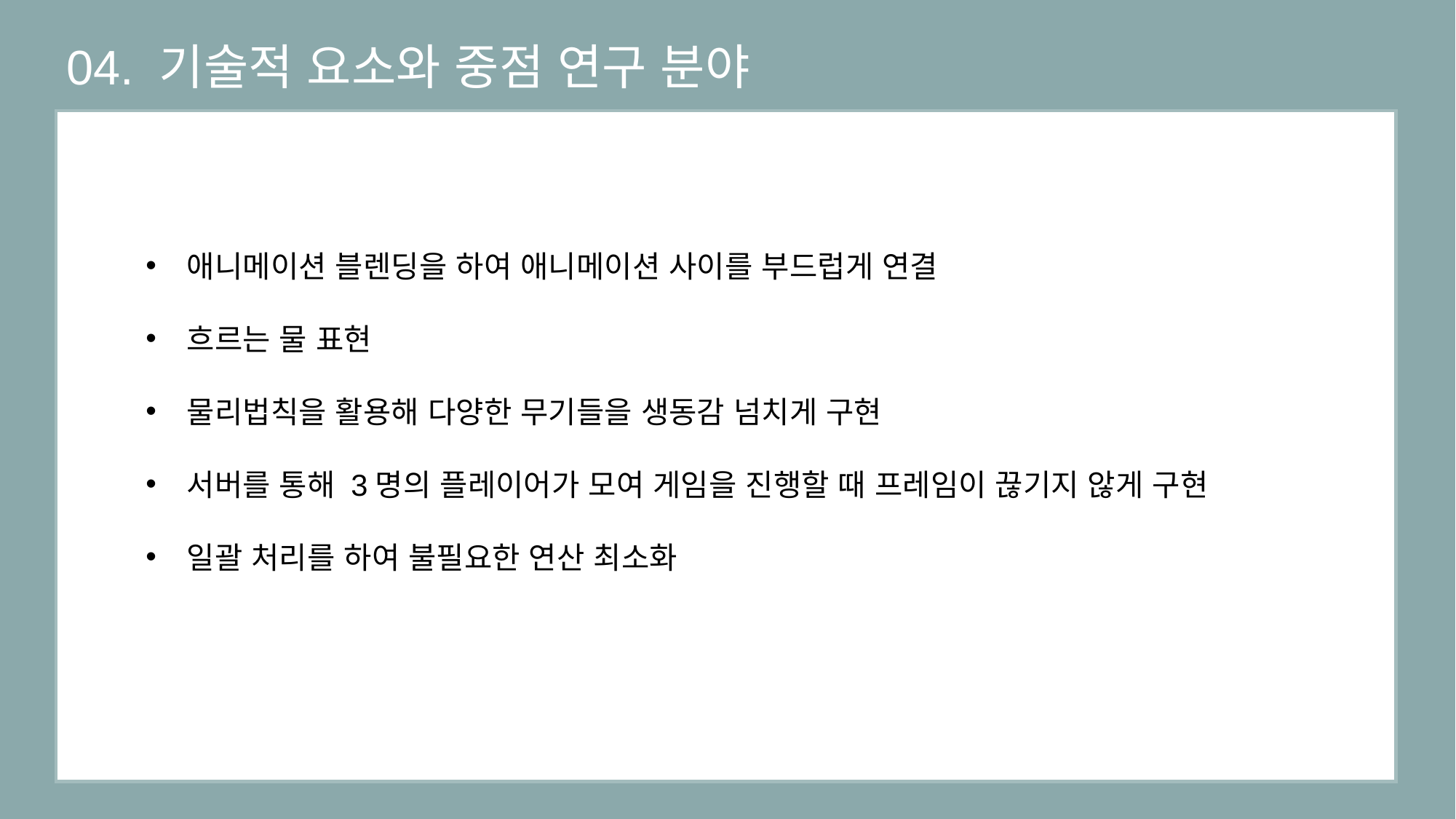

04. 기술적 요소와 중점 연구 분야

애니메이션 블렌딩을 하여 애니메이션 사이를 부드럽게 연결
흐르는 물 표현
물리법칙을 활용해 다양한 무기들을 생동감 넘치게 구현
서버를 통해 3명의 플레이어가 모여 게임을 진행할 때 프레임이 끊기지 않게 구현
일괄 처리를 하여 불필요한 연산 최소화